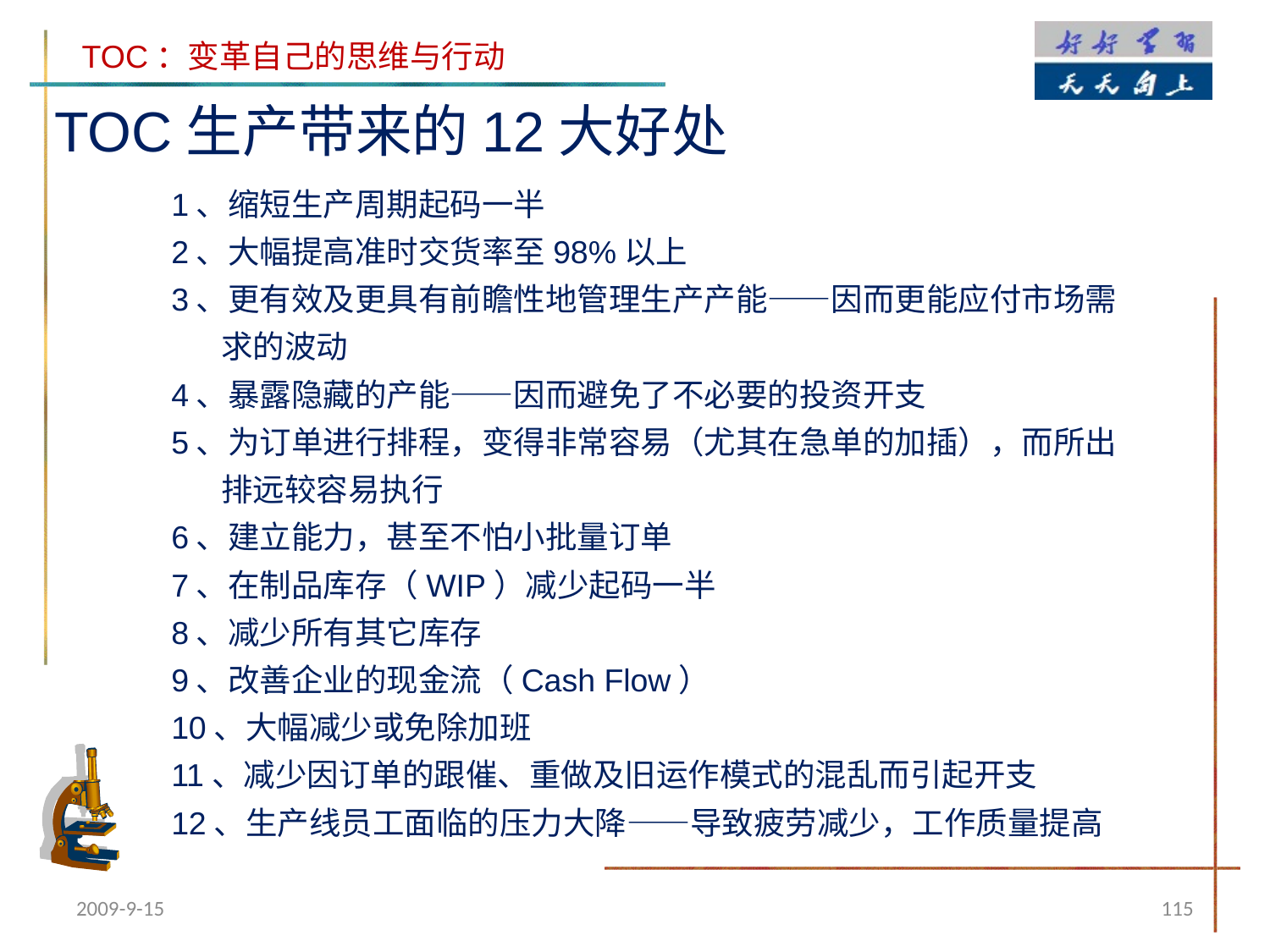

TOC生产带来的12大好处
1、缩短生产周期起码一半
2、大幅提高准时交货率至98%以上
3、更有效及更具有前瞻性地管理生产产能——因而更能应付市场需求的波动
4、暴露隐藏的产能——因而避免了不必要的投资开支
5、为订单进行排程，变得非常容易（尤其在急单的加插），而所出排远较容易执行
6、建立能力，甚至不怕小批量订单
7、在制品库存（WIP）减少起码一半
8、减少所有其它库存
9、改善企业的现金流（Cash Flow）
10、大幅减少或免除加班
11、减少因订单的跟催、重做及旧运作模式的混乱而引起开支
12、生产线员工面临的压力大降——导致疲劳减少，工作质量提高
2009-9-15
115